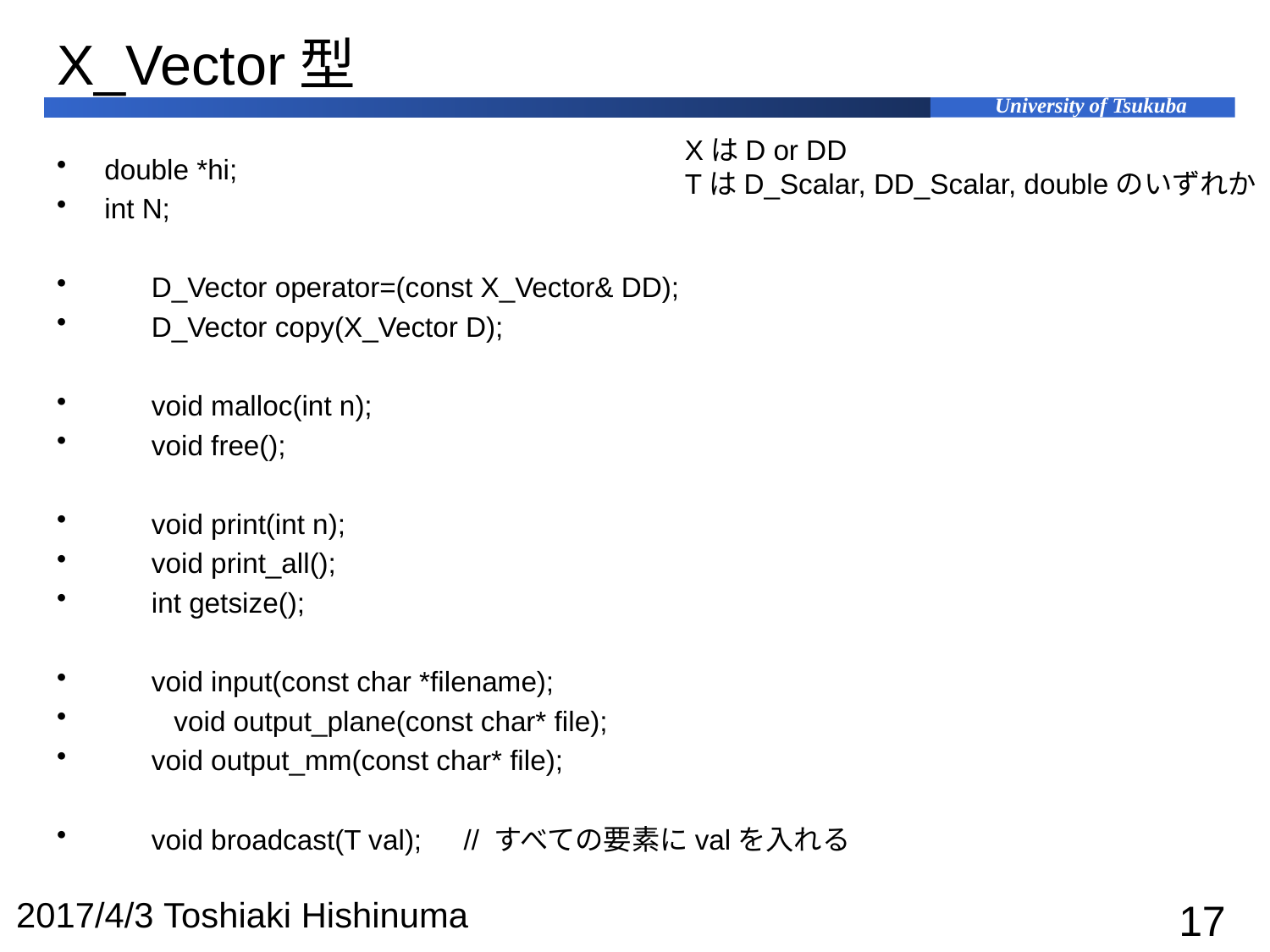

# X_Vector型
XはD or DD
TはD_Scalar, DD_Scalar, doubleのいずれか
double *hi;
int N;

      D_Vector operator=(const X_Vector& DD);
      D_Vector copy(X_Vector D);

      void malloc(int n);
      void free();

      void print(int n);
      void print_all();
      int getsize();

      void input(const char *filename);
　　 void output_plane(const char* file);
      void output_mm(const char* file);

      void broadcast(T val);　// すべての要素にvalを入れる

2017/4/3 Toshiaki Hishinuma
17